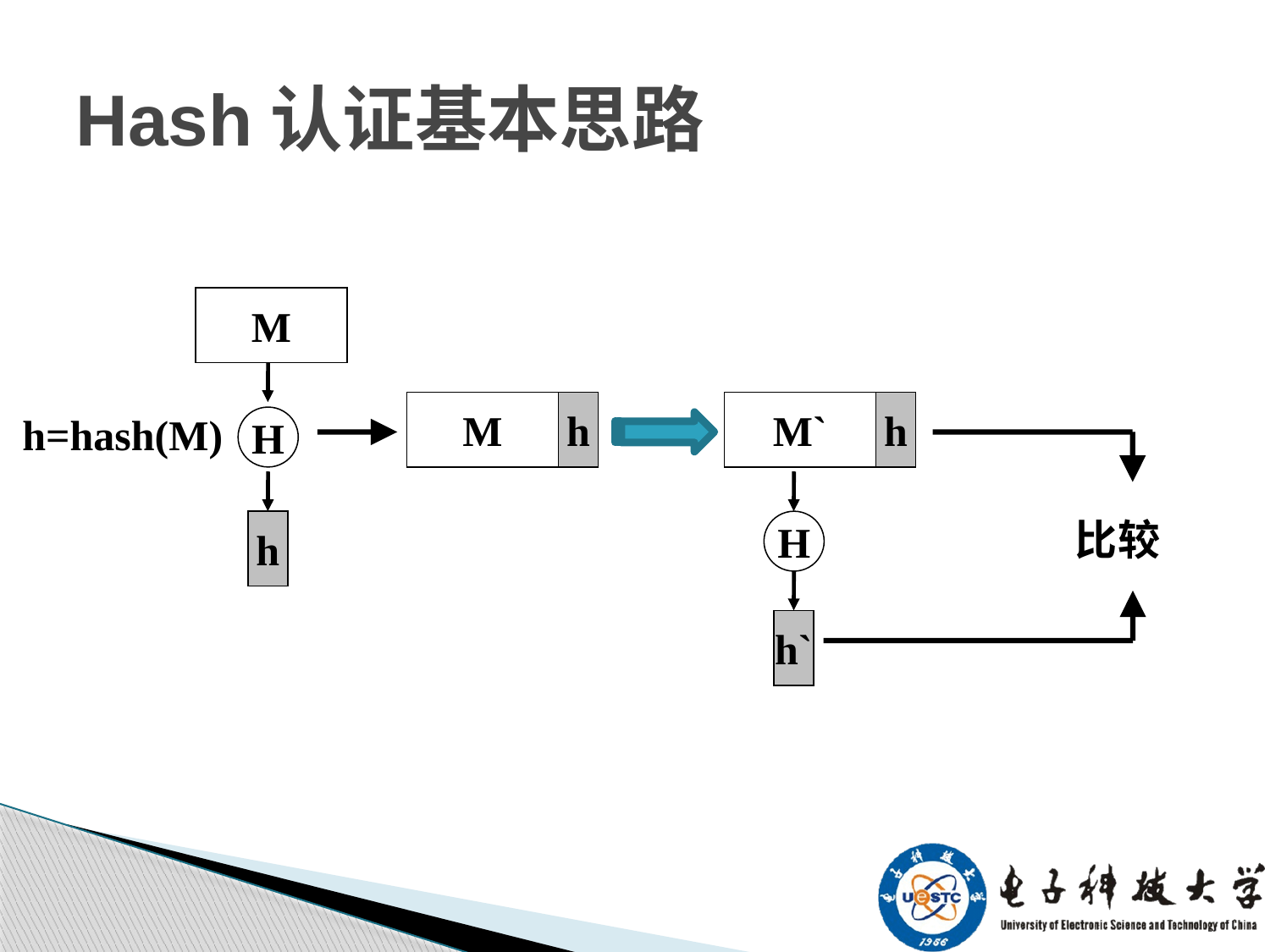

# Hash认证基本思路
M
M
h
M`
h
h=hash(M)
H

比较
h
H

h`
23